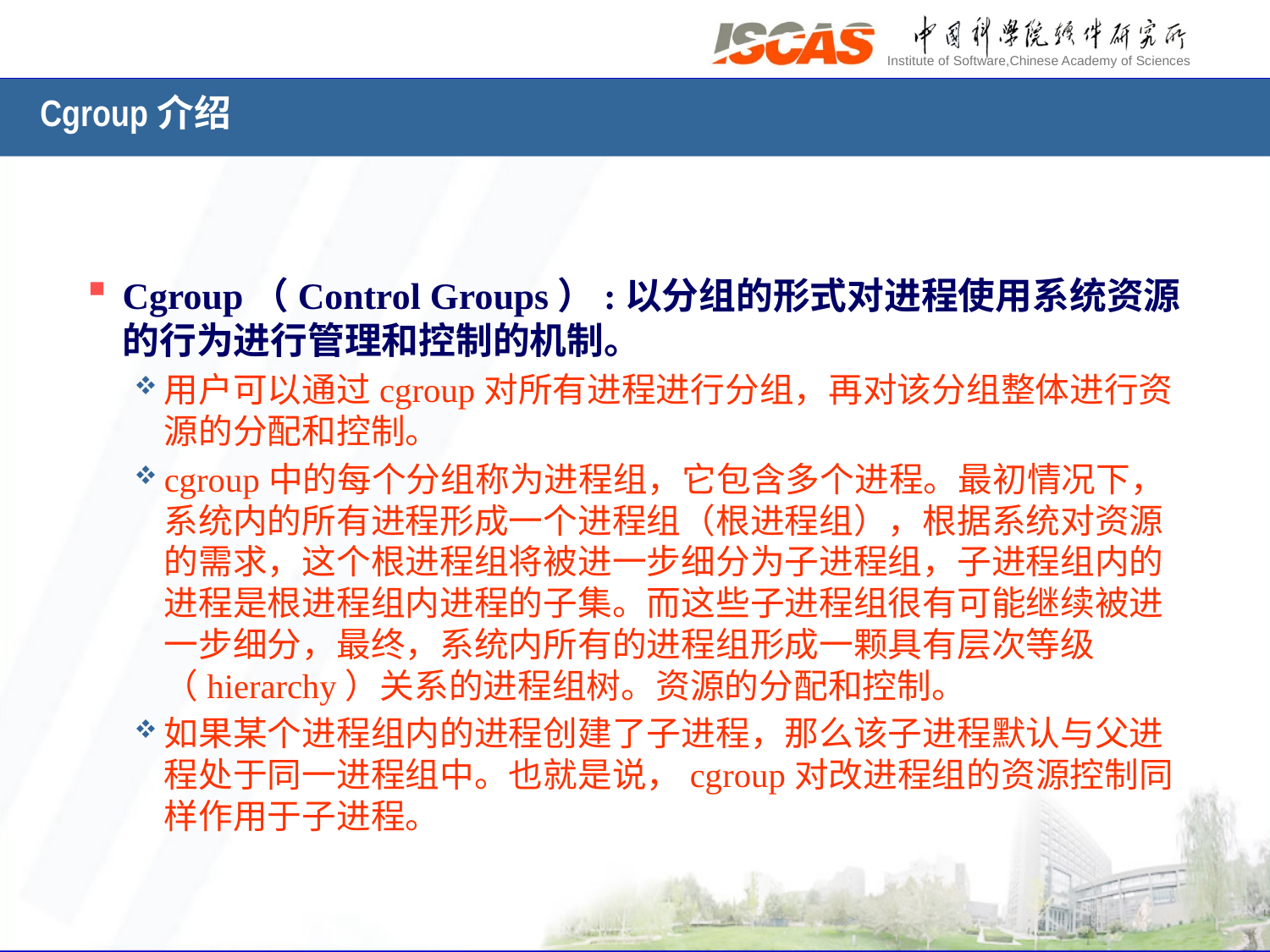

Cgroup介绍
Cgroup（Control Groups）:以分组的形式对进程使用系统资源的行为进行管理和控制的机制。
用户可以通过cgroup对所有进程进行分组，再对该分组整体进行资源的分配和控制。
cgroup中的每个分组称为进程组，它包含多个进程。最初情况下，系统内的所有进程形成一个进程组（根进程组），根据系统对资源的需求，这个根进程组将被进一步细分为子进程组，子进程组内的进程是根进程组内进程的子集。而这些子进程组很有可能继续被进一步细分，最终，系统内所有的进程组形成一颗具有层次等级（hierarchy）关系的进程组树。资源的分配和控制。
如果某个进程组内的进程创建了子进程，那么该子进程默认与父进程处于同一进程组中。也就是说，cgroup对改进程组的资源控制同样作用于子进程。